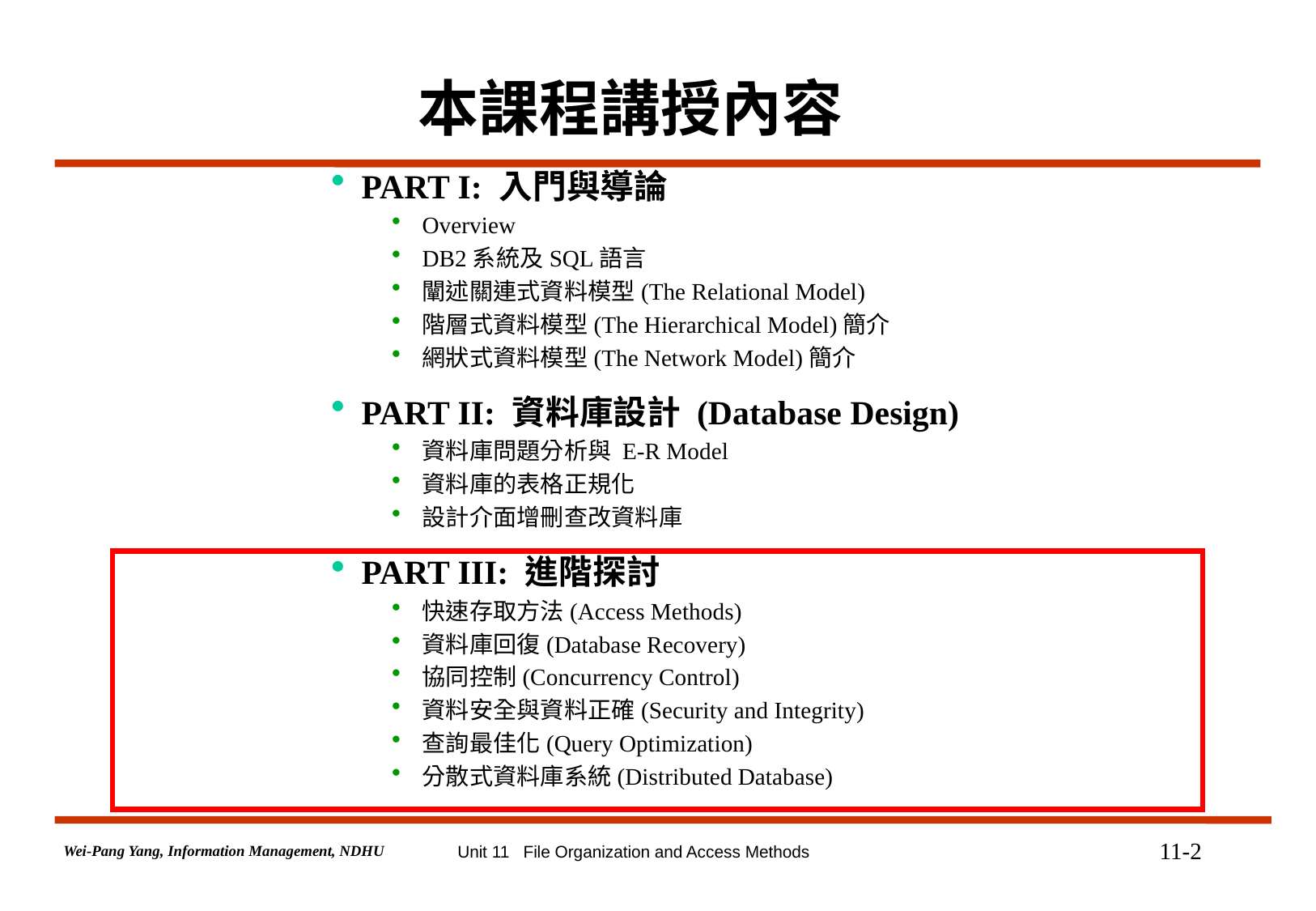

# 本課程講授內容
PART I: 入門與導論
Overview
DB2系統及SQL語言
闡述關連式資料模型(The Relational Model)
階層式資料模型(The Hierarchical Model)簡介
網狀式資料模型(The Network Model)簡介
PART II: 資料庫設計 (Database Design)
資料庫問題分析與 E-R Model
資料庫的表格正規化
設計介面增刪查改資料庫
PART III: 進階探討
快速存取方法(Access Methods)
資料庫回復(Database Recovery)
協同控制(Concurrency Control)
資料安全與資料正確(Security and Integrity)
查詢最佳化(Query Optimization)
分散式資料庫系統(Distributed Database)